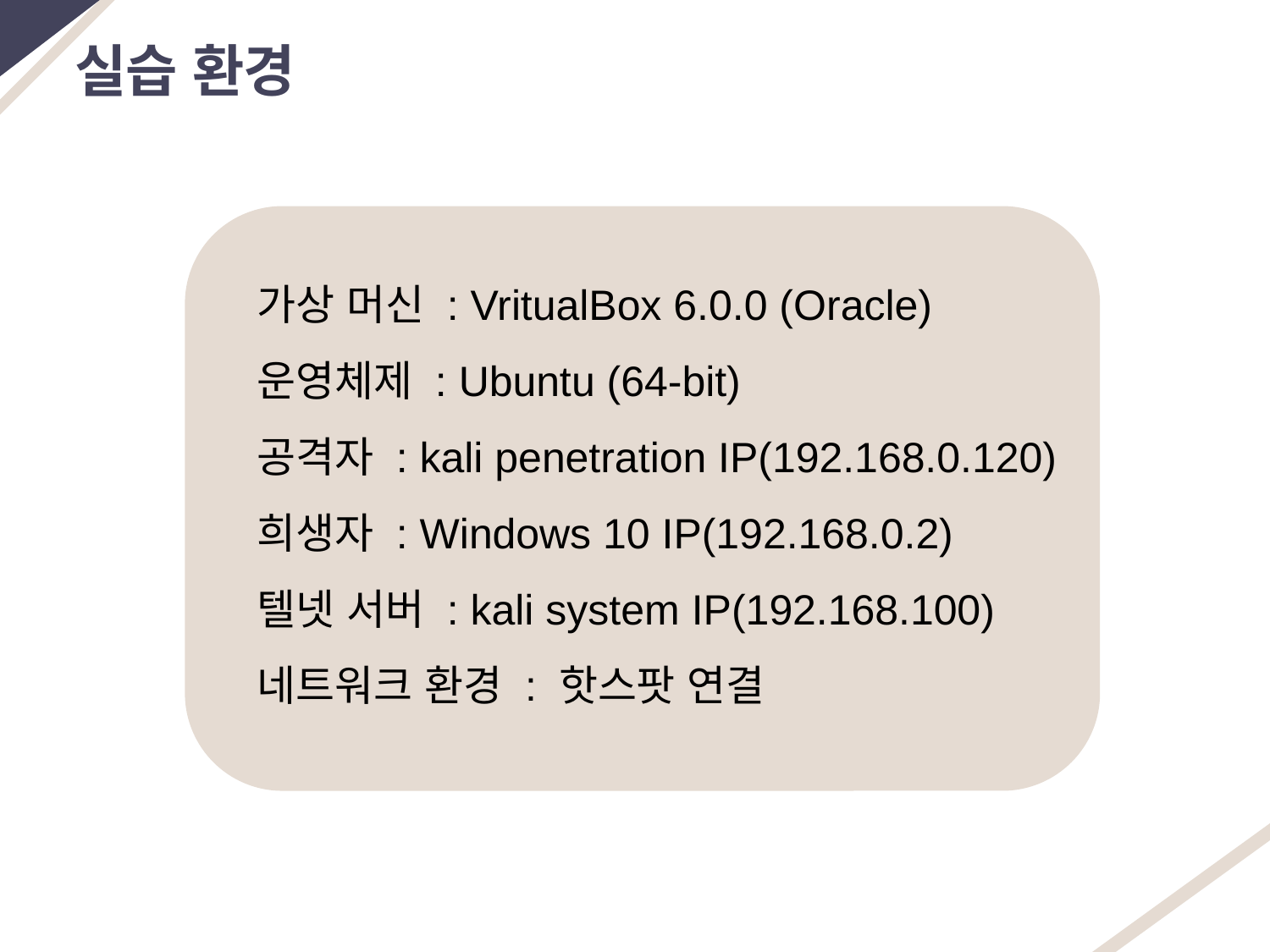

실습 환경

가상 머신 : VritualBox 6.0.0 (Oracle)
운영체제 : Ubuntu (64-bit)
공격자 : kali penetration IP(192.168.0.120)
희생자 : Windows 10 IP(192.168.0.2)
텔넷 서버 : kali system IP(192.168.100)
네트워크 환경 : 핫스팟 연결